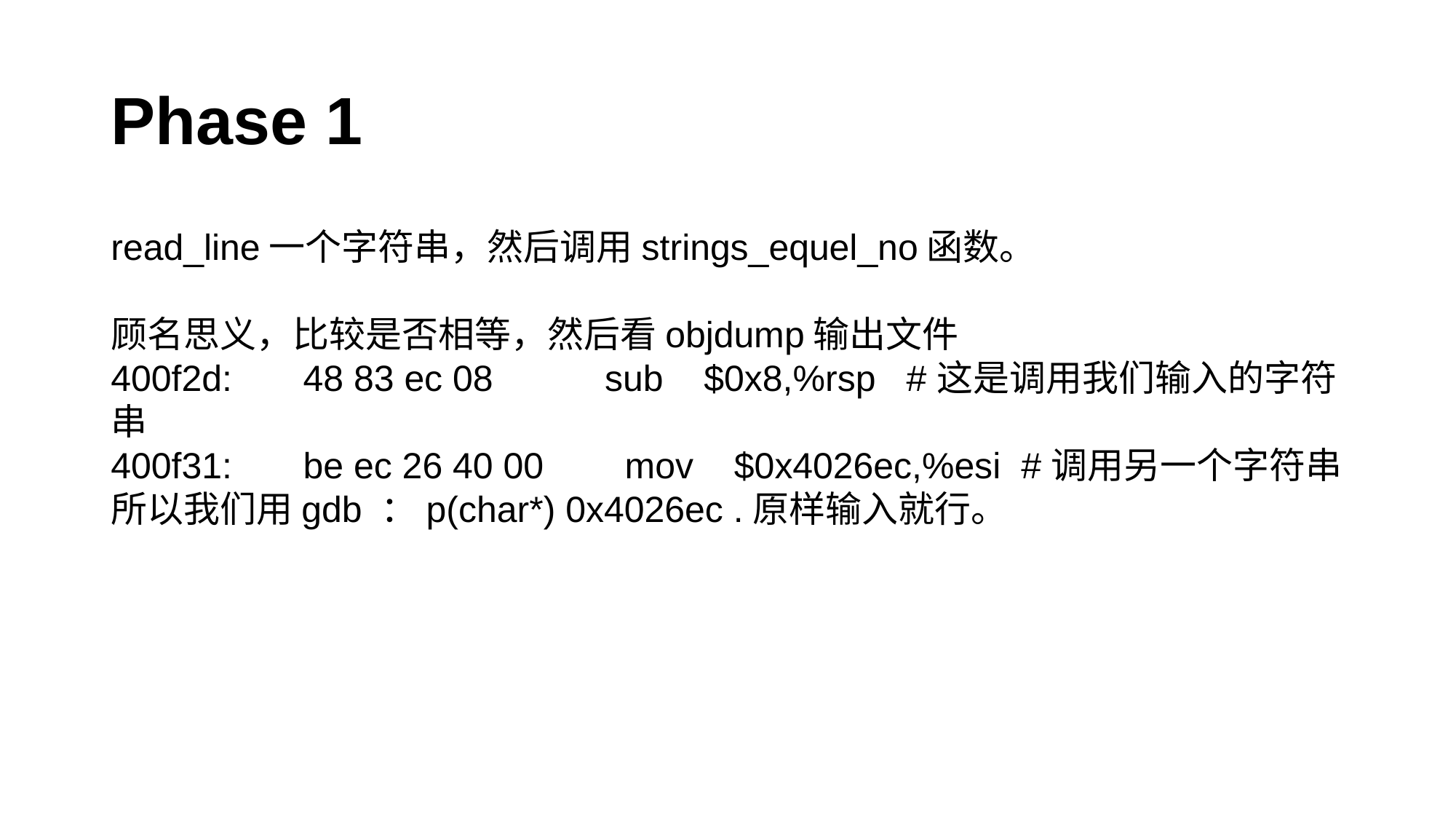

# Phase 1
read_line一个字符串，然后调用strings_equel_no函数。
 
顾名思义，比较是否相等，然后看objdump输出文件
400f2d:       48 83 ec 08           sub    $0x8,%rsp   #这是调用我们输入的字符串
400f31:       be ec 26 40 00        mov    $0x4026ec,%esi  #调用另一个字符串
所以我们用gdb ：p(char*) 0x4026ec .原样输入就行。